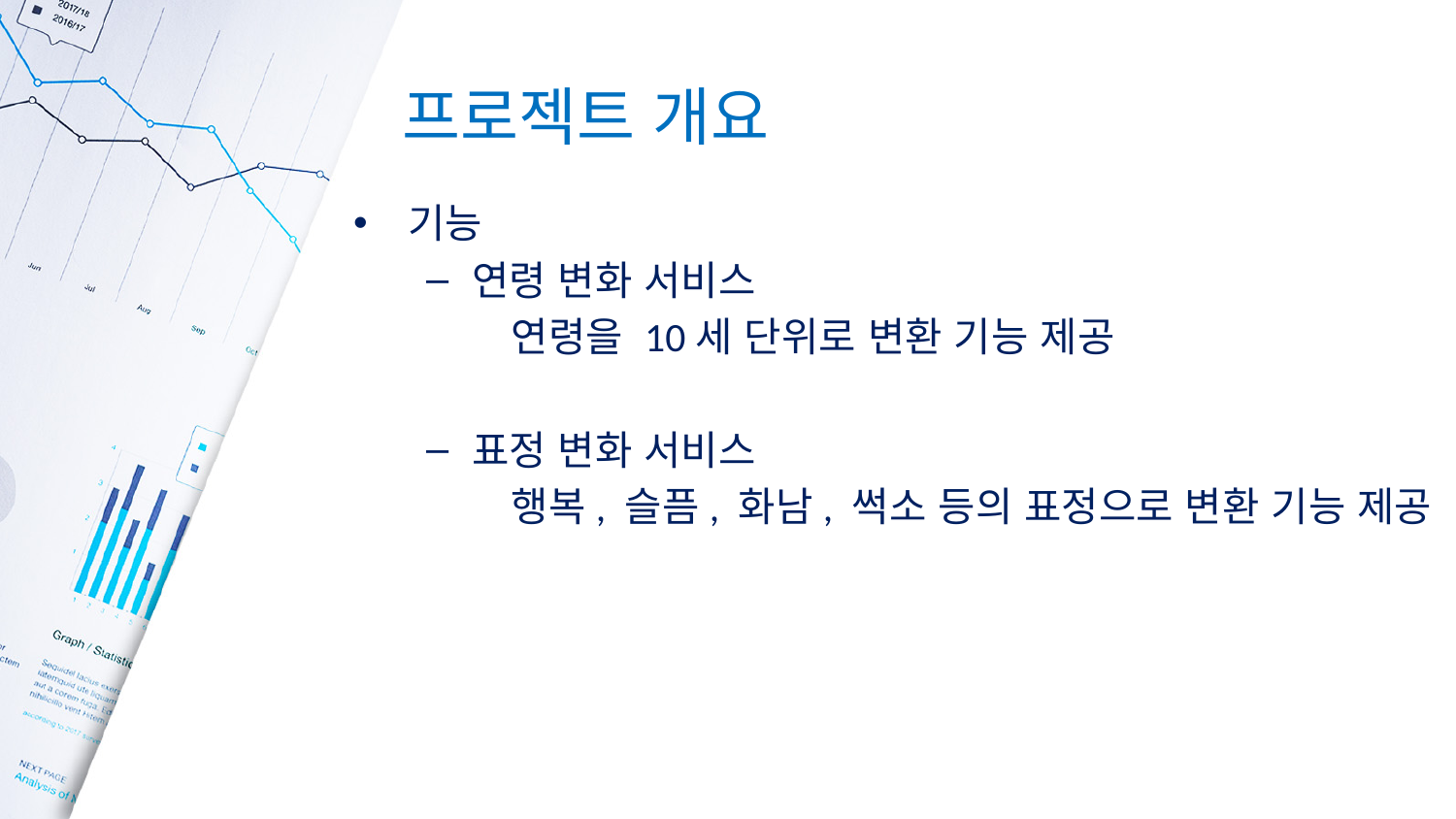

# 프로젝트 개요
기능
연령 변화 서비스
             연령을 10세 단위로 변환 기능 제공

표정 변화 서비스
             행복, 슬픔, 화남, 썩소 등의 표정으로 변환 기능 제공